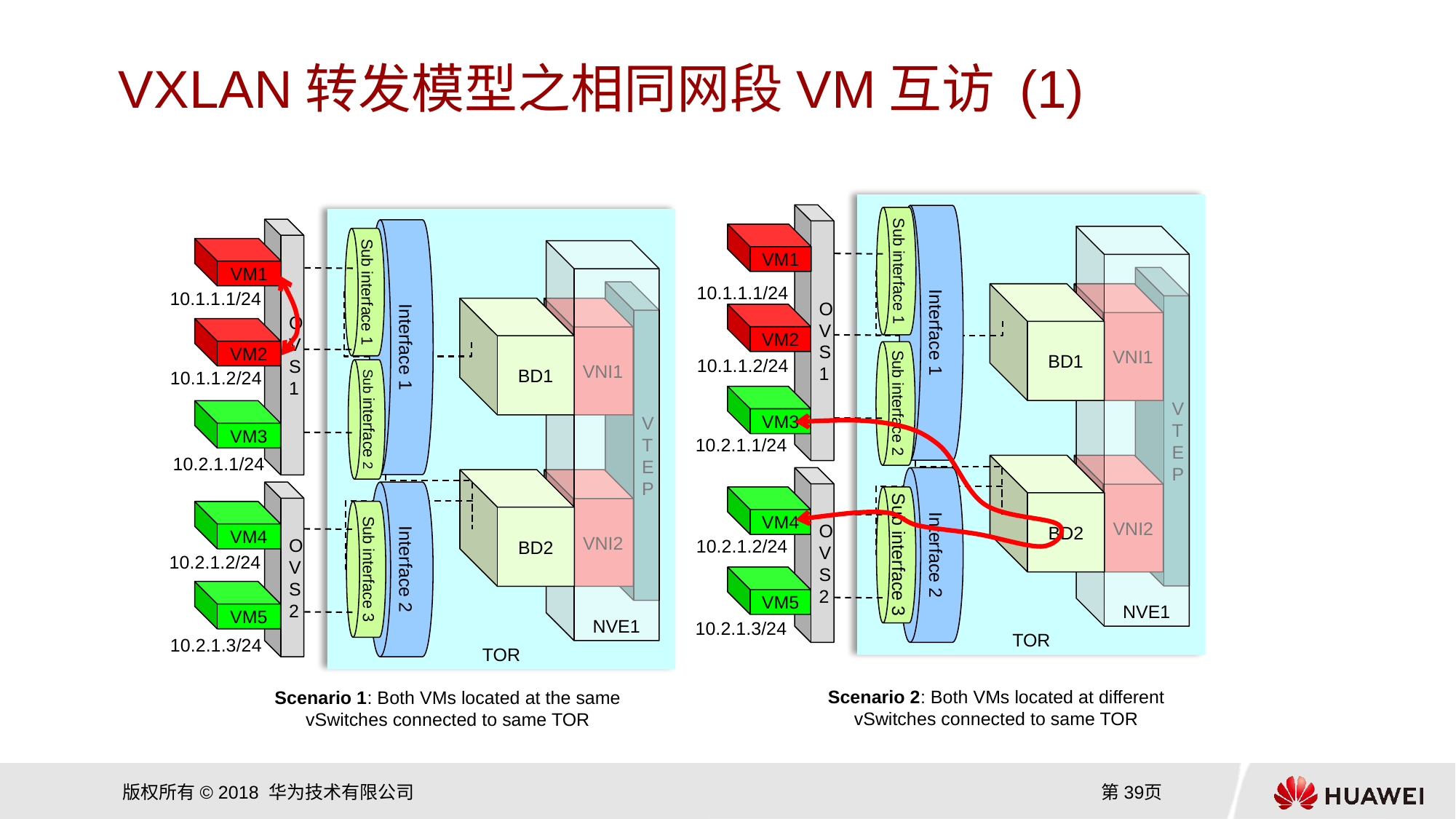

# VXLAN转发模型之相同网段VM互访 (1)
TOR
OVS1
Interface 1
Sub interface 1
TOR
OVS1
Interface 1
VM1
NVE1
Sub interface 1
VM1
NVE1
VTEP

10.1.1.1/24
VTEP
10.1.1.1/24
VNI1
BD1
VNI1
BD1
VM2
VM2
Sub interface 2
10.1.1.2/24
Sub interface 2
10.1.1.2/24
VM3
VM3

10.2.1.1/24
10.2.1.1/24
VNI2
BD2
OVS2
Interface 2
VNI2
BD2
OVS2
Interface 2
VM4
Sub interface 3
VM4
Sub interface 3
10.2.1.2/24
10.2.1.2/24
VM5
VM5
10.2.1.3/24
10.2.1.3/24
Scenario 2: Both VMs located at different vSwitches connected to same TOR
Scenario 1: Both VMs located at the same vSwitches connected to same TOR